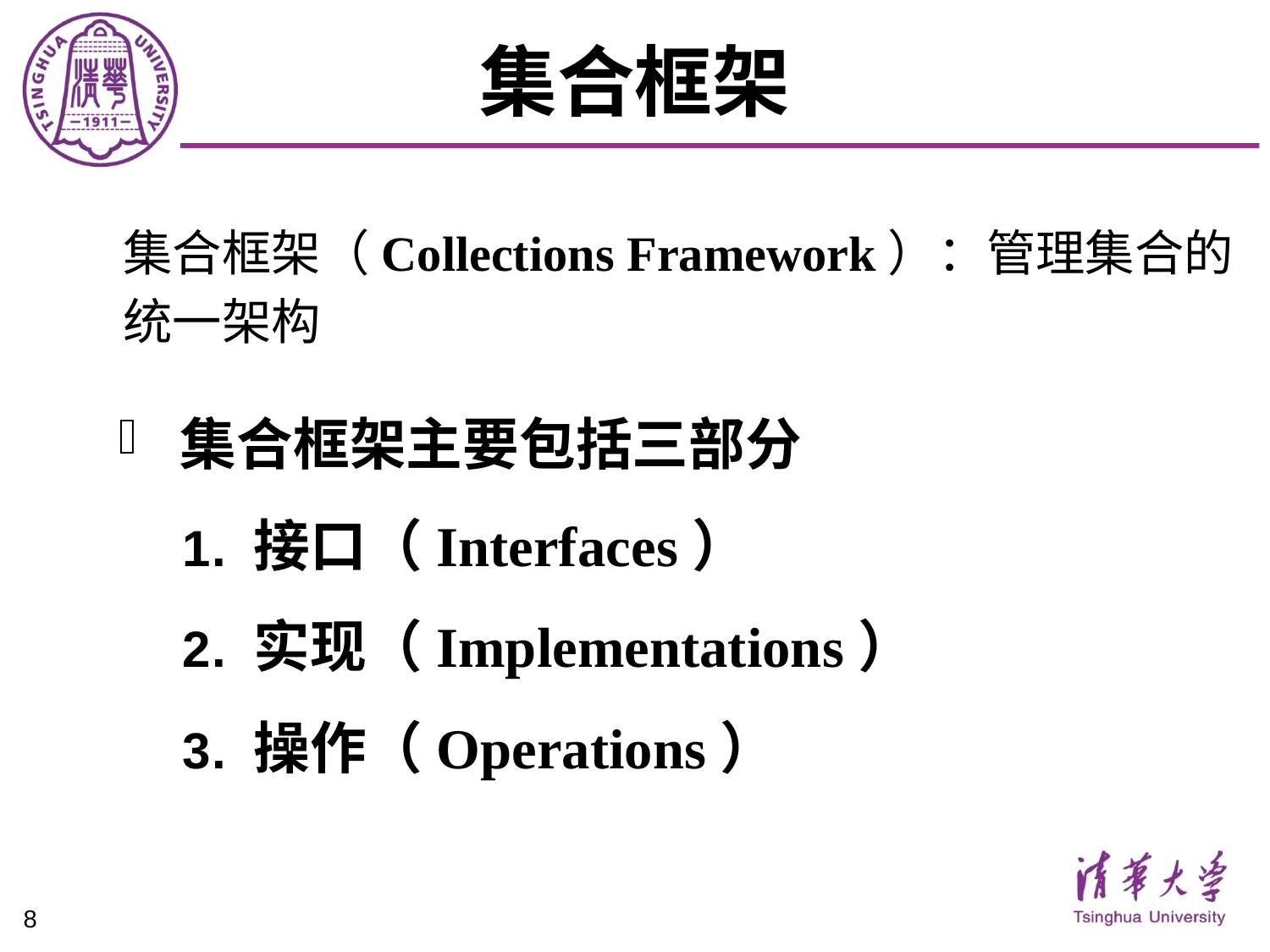

# 集合框架
集合框架（Collections Framework）：管理集合的
统一架构
集合框架主要包括三部分
接口（Interfaces）
实现（Implementations）
操作（Operations）
8